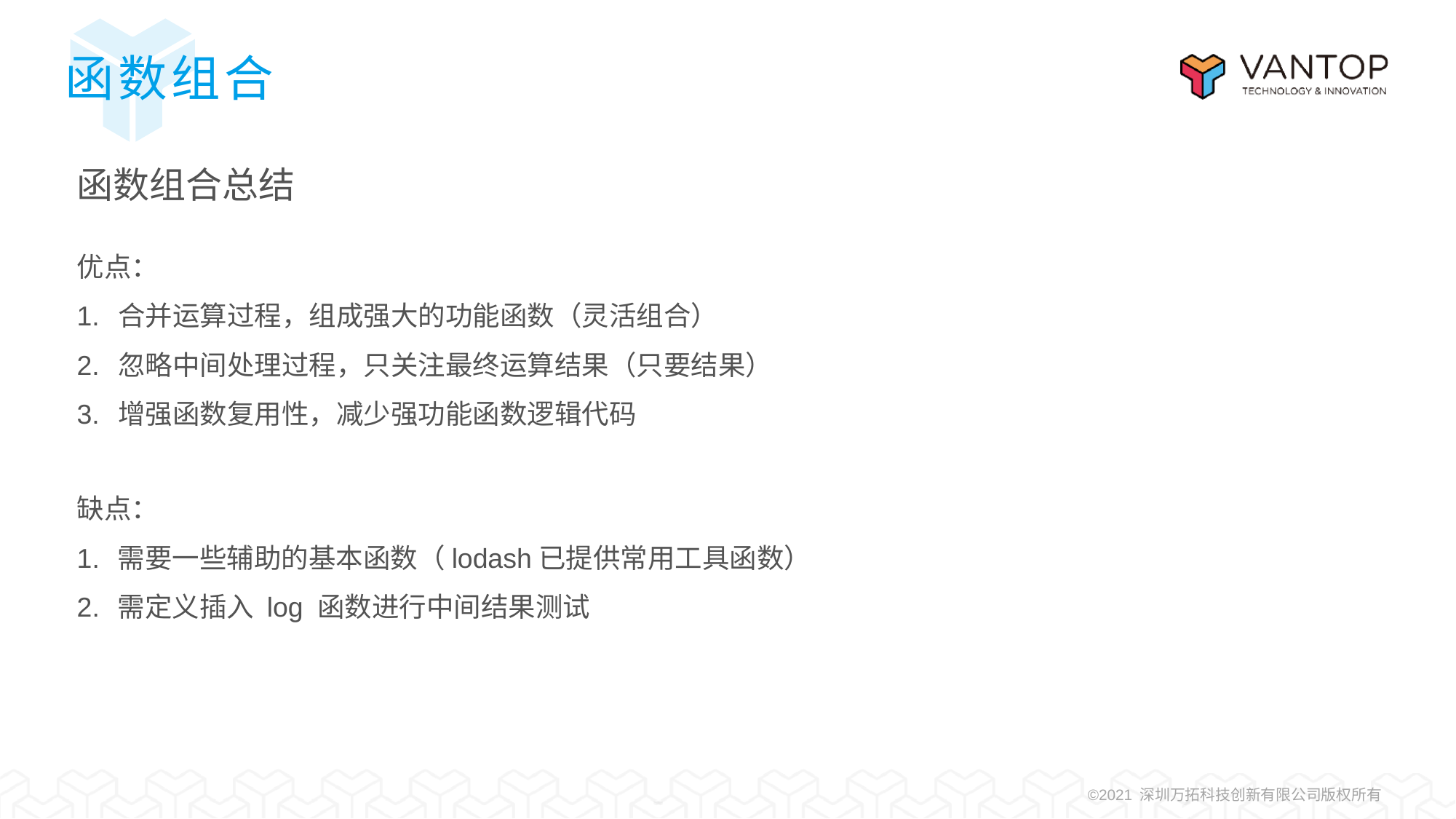

# 函数组合
函数组合总结
优点：
合并运算过程，组成强大的功能函数（灵活组合）
忽略中间处理过程，只关注最终运算结果（只要结果）
增强函数复用性，减少强功能函数逻辑代码
缺点：
需要一些辅助的基本函数（lodash已提供常用工具函数）
需定义插入 log 函数进行中间结果测试